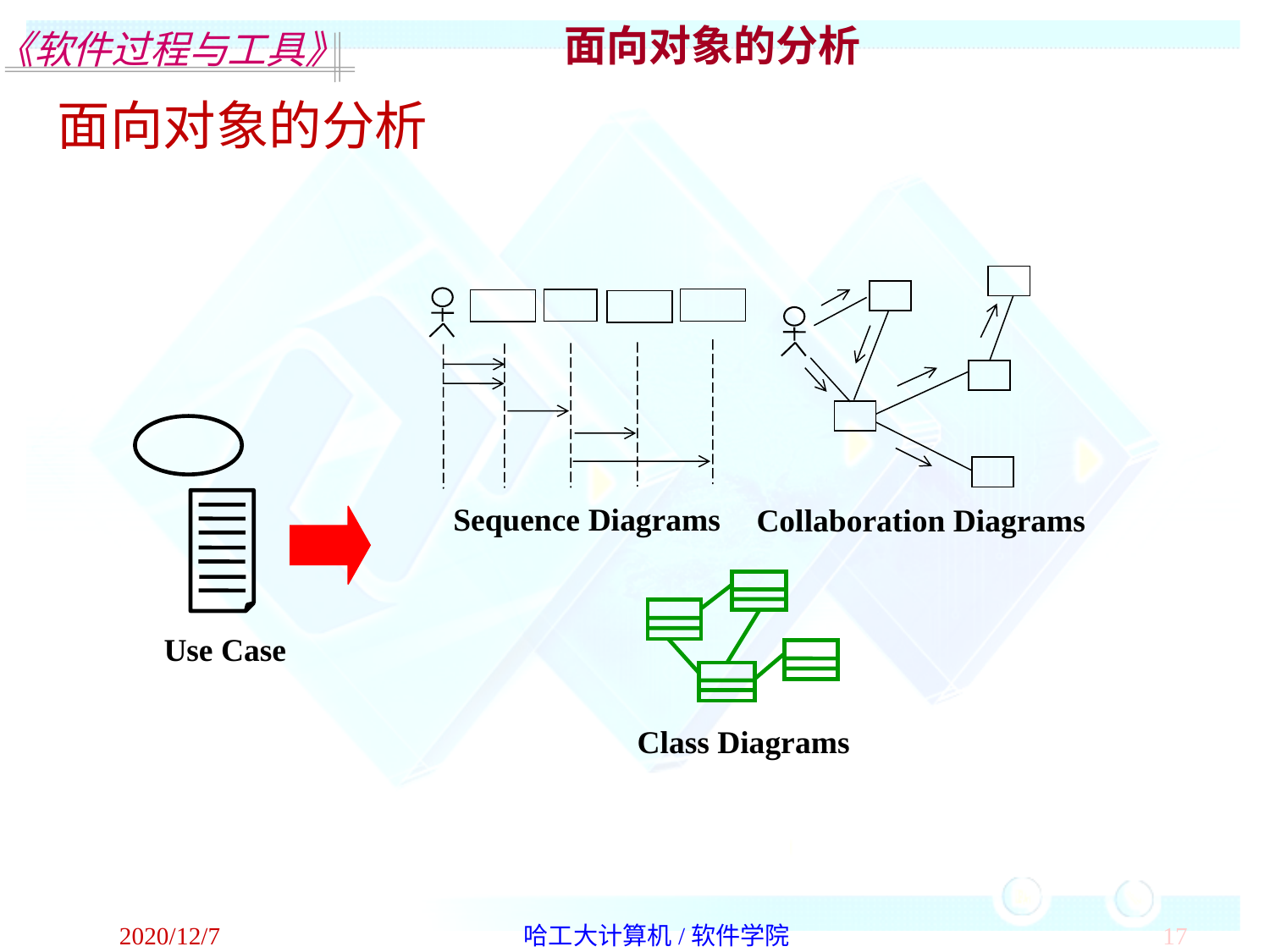

面向对象的分析
面向对象的分析

Collaboration Diagrams

Sequence Diagrams

Use Case

Class Diagrams